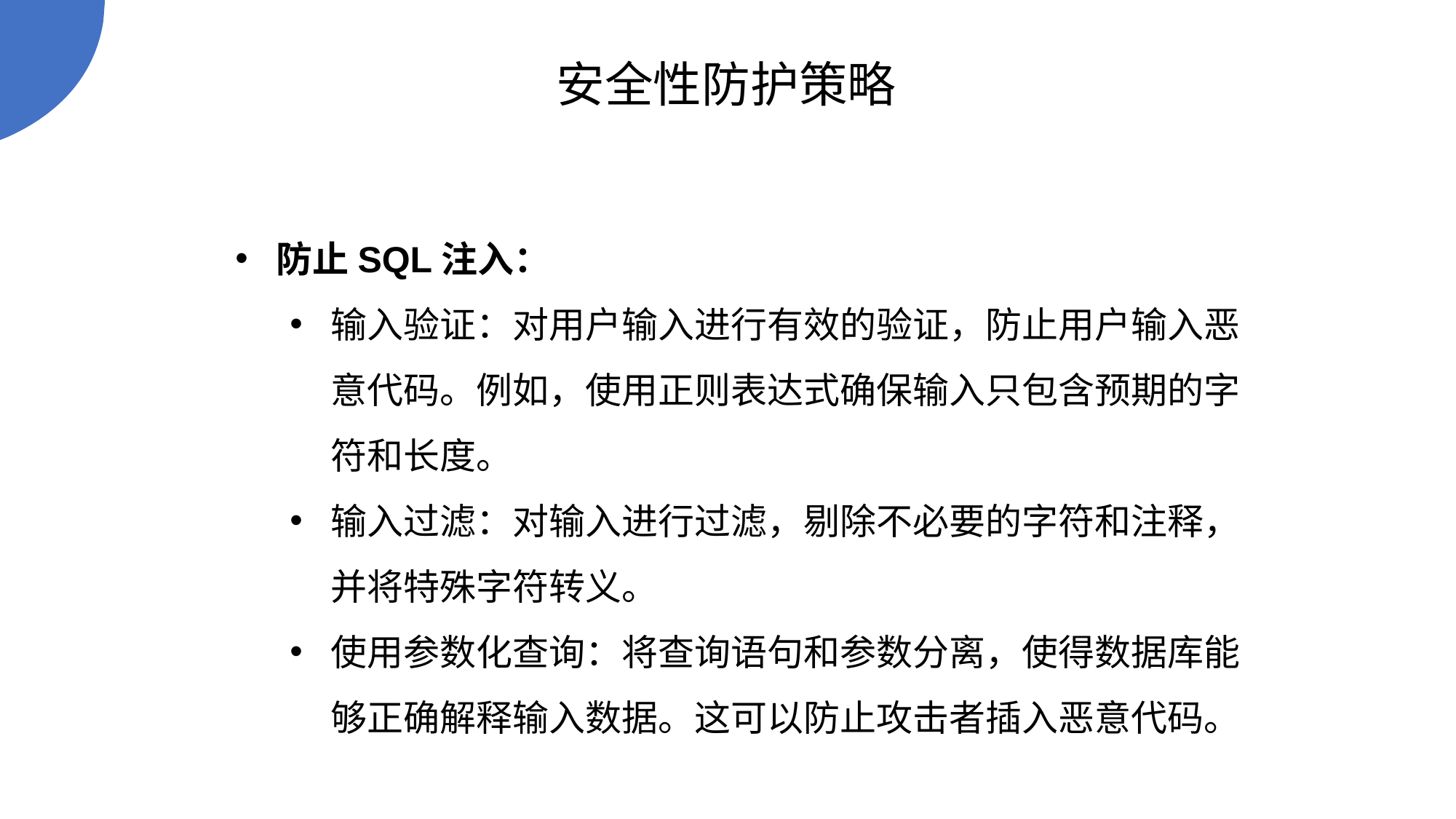

安全性防护策略
防止SQL注入：
输入验证：对用户输入进行有效的验证，防止用户输入恶意代码。例如，使用正则表达式确保输入只包含预期的字符和长度。
输入过滤：对输入进行过滤，剔除不必要的字符和注释，并将特殊字符转义。
使用参数化查询：将查询语句和参数分离，使得数据库能够正确解释输入数据。这可以防止攻击者插入恶意代码。